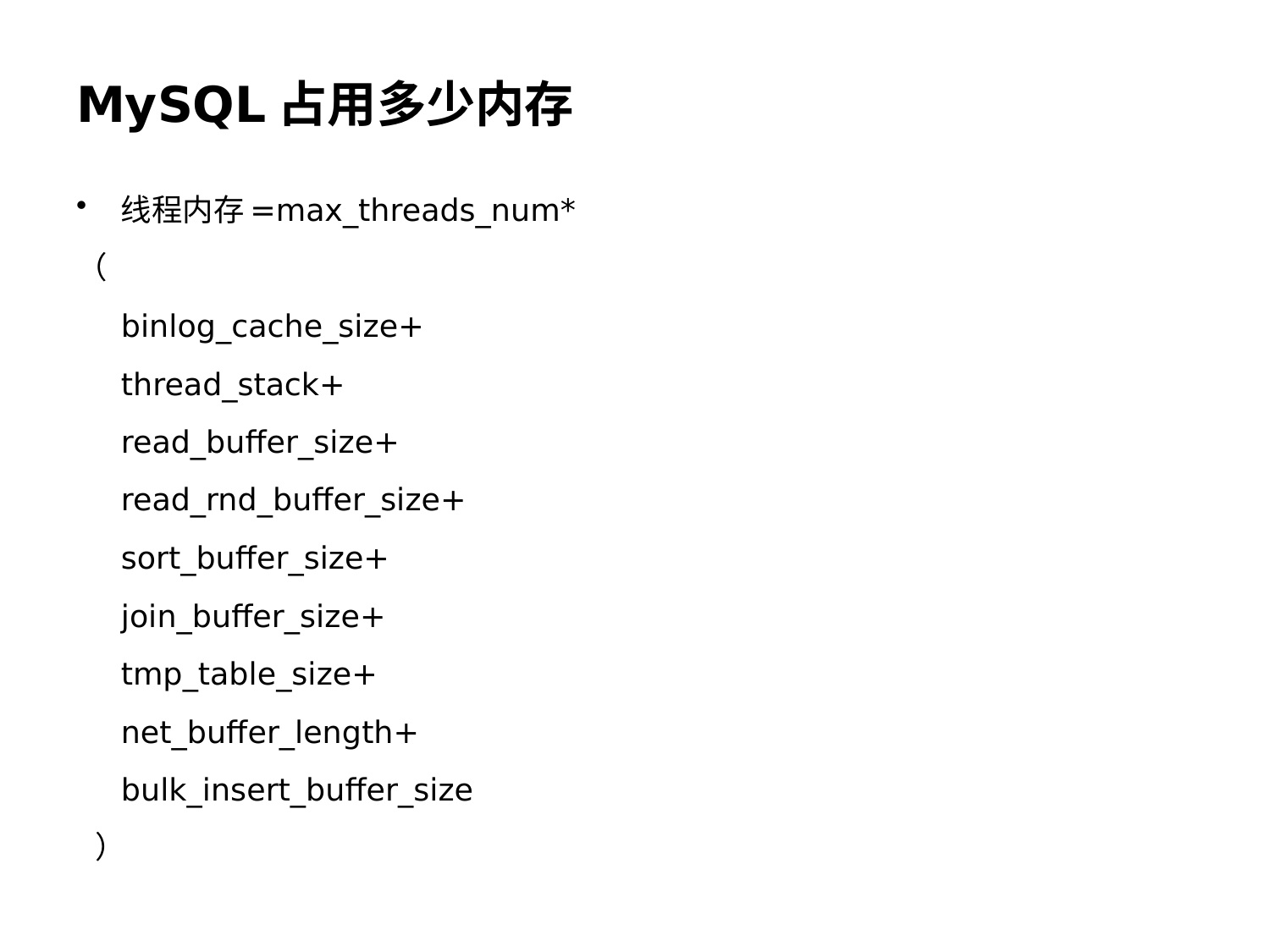

# MySQL占用多少内存
线程内存=max_threads_num*
（
	binlog_cache_size+
	thread_stack+
	read_buffer_size+
	read_rnd_buffer_size+
	sort_buffer_size+
	join_buffer_size+
	tmp_table_size+
	net_buffer_length+
	bulk_insert_buffer_size
  ）